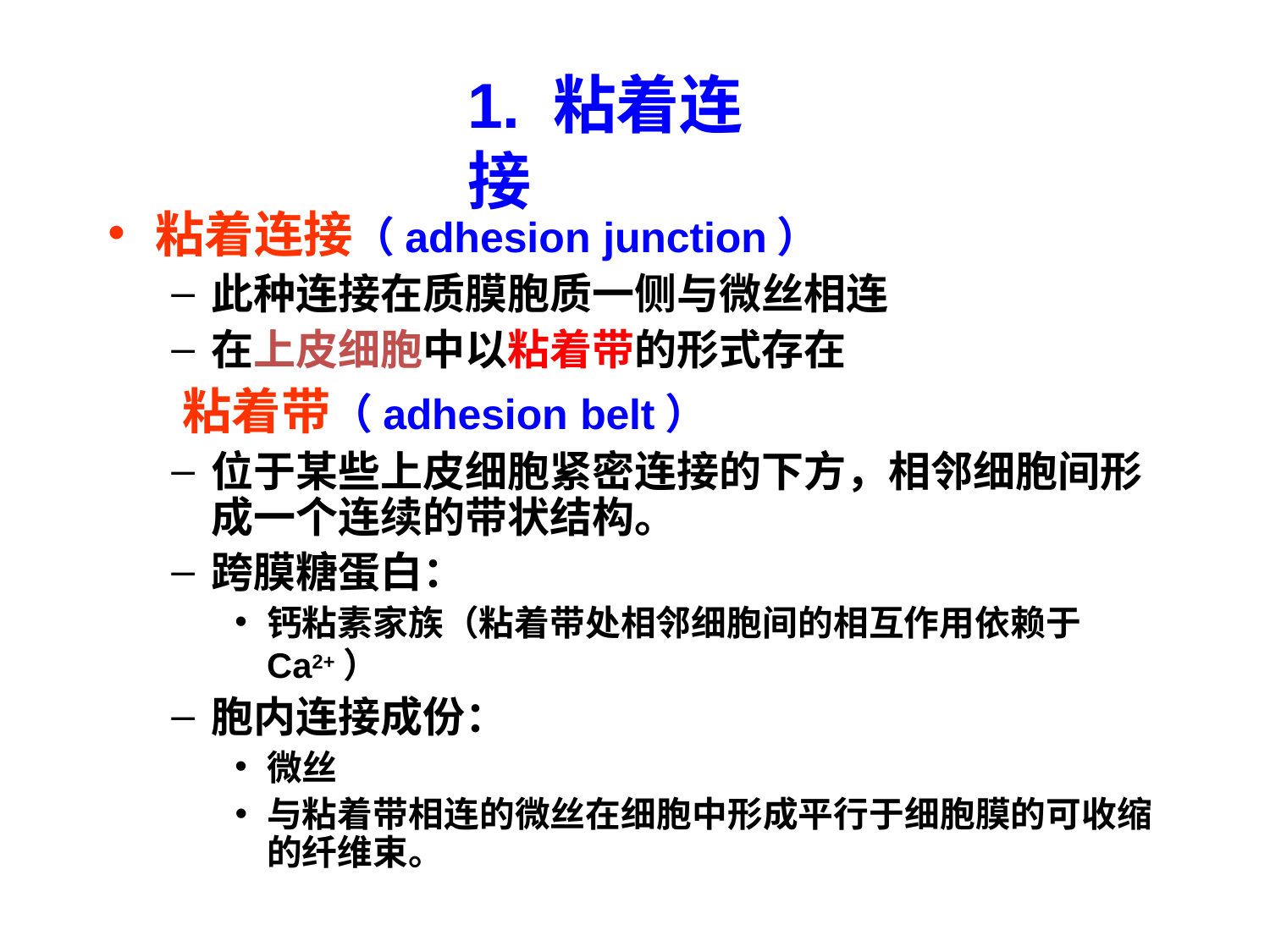

# 1. 粘着连接
粘着连接（adhesion junction）
此种连接在质膜胞质一侧与微丝相连
在上皮细胞中以粘着带的形式存在
粘着带（adhesion belt）
位于某些上皮细胞紧密连接的下方，相邻细胞间形 成一个连续的带状结构。
跨膜糖蛋白：
钙粘素家族（粘着带处相邻细胞间的相互作用依赖于Ca2+）
胞内连接成份：
微丝
与粘着带相连的微丝在细胞中形成平行于细胞膜的可收缩 的纤维束。